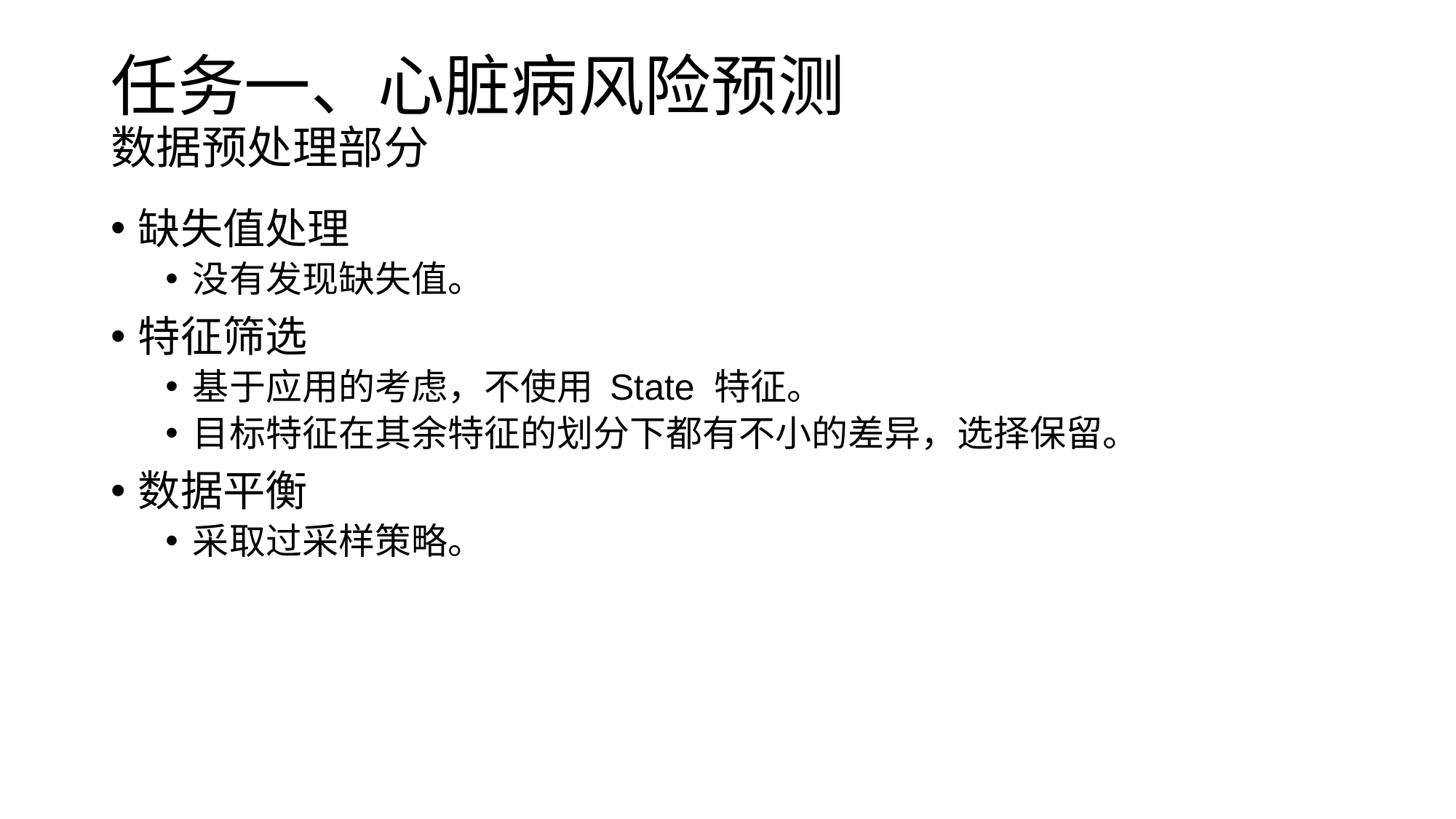

# 任务一、心脏病风险预测 数据预处理部分
缺失值处理
没有发现缺失值。
特征筛选
基于应用的考虑，不使用 State 特征。
目标特征在其余特征的划分下都有不小的差异，选择保留。
数据平衡
采取过采样策略。